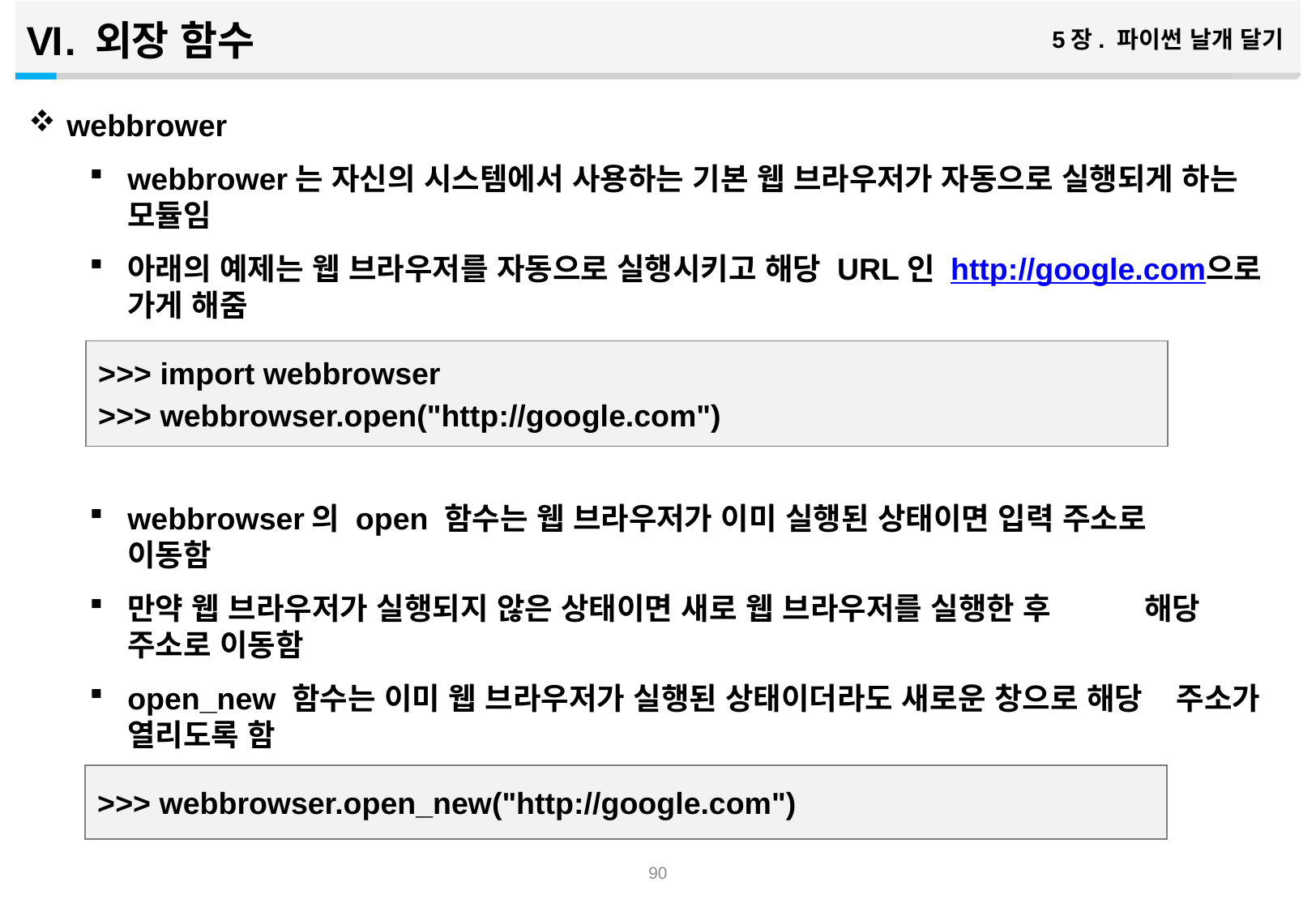

외장 함수
5장. 파이썬 날개 달기
webbrower
webbrower는 자신의 시스템에서 사용하는 기본 웹 브라우저가 자동으로 실행되게 하는 모듈임
아래의 예제는 웹 브라우저를 자동으로 실행시키고 해당 URL인 http://google.com으로 가게 해줌

webbrowser의 open 함수는 웹 브라우저가 이미 실행된 상태이면 입력 주소로          이동함
만약 웹 브라우저가 실행되지 않은 상태이면 새로 웹 브라우저를 실행한 후           해당 주소로 이동함
open_new 함수는 이미 웹 브라우저가 실행된 상태이더라도 새로운 창으로 해당    주소가 열리도록 함

>>> import webbrowser
>>> webbrowser.open("http://google.com")
>>> webbrowser.open_new("http://google.com")
90